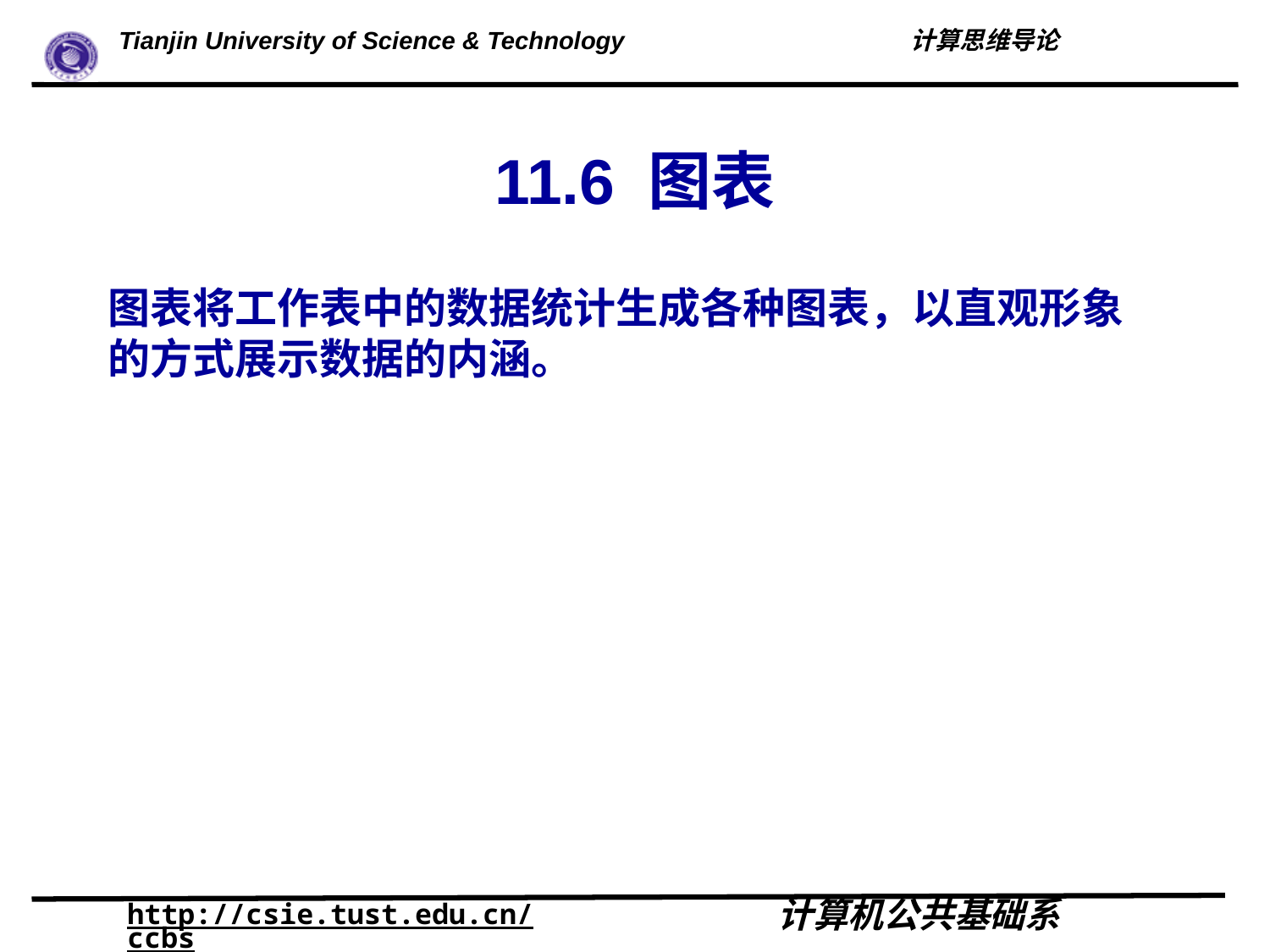

# 11.6 图表
图表将工作表中的数据统计生成各种图表，以直观形象的方式展示数据的内涵。